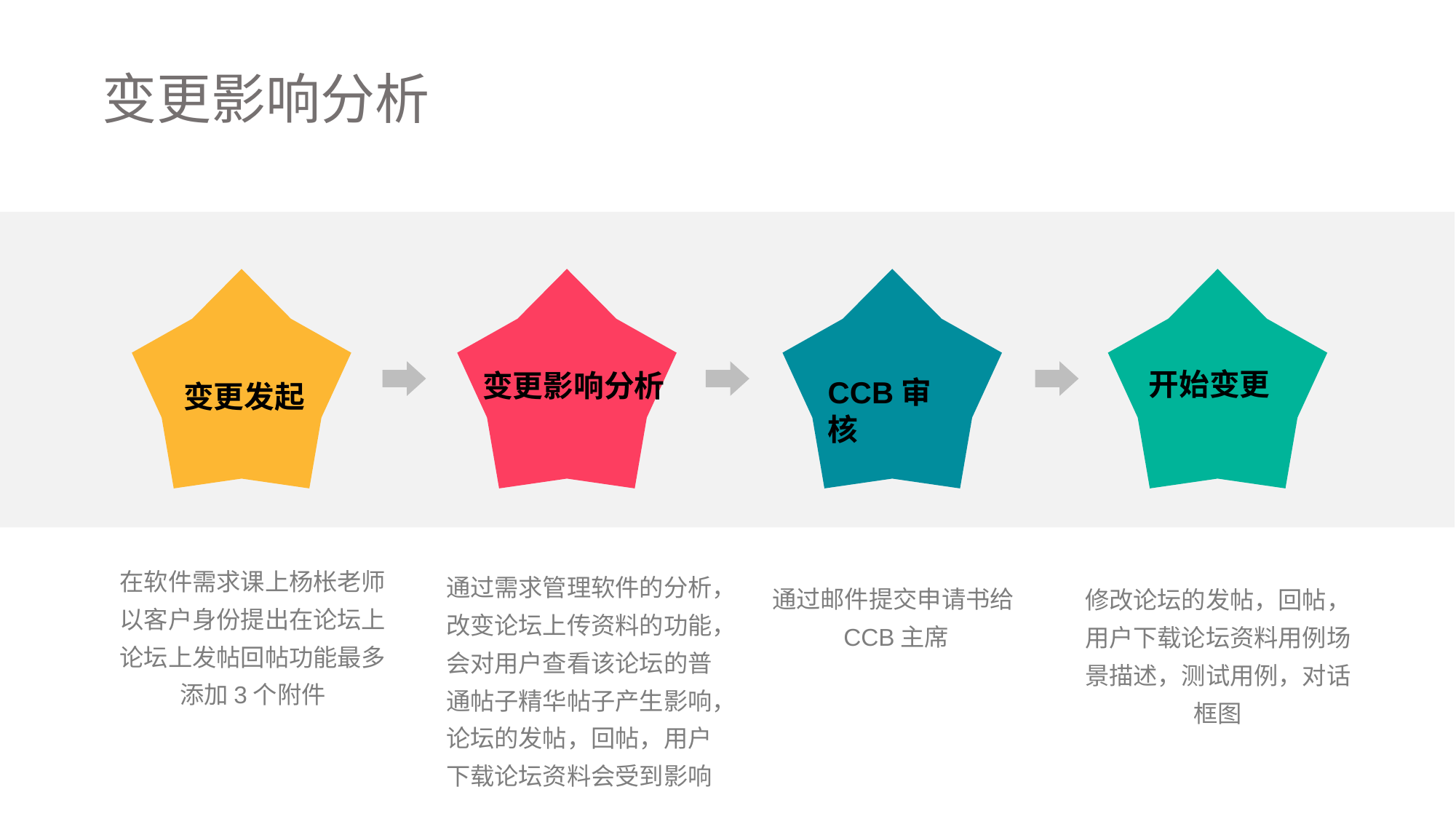

变更影响分析

开始变更

变更影响分析

CCB审核
变更发起
在软件需求课上杨枨老师以客户身份提出在论坛上论坛上发帖回帖功能最多添加3个附件
通过需求管理软件的分析，改变论坛上传资料的功能，会对用户查看该论坛的普通帖子精华帖子产生影响，论坛的发帖，回帖，用户下载论坛资料会受到影响
通过邮件提交申请书给CCB主席
修改论坛的发帖，回帖，用户下载论坛资料用例场景描述，测试用例，对话框图